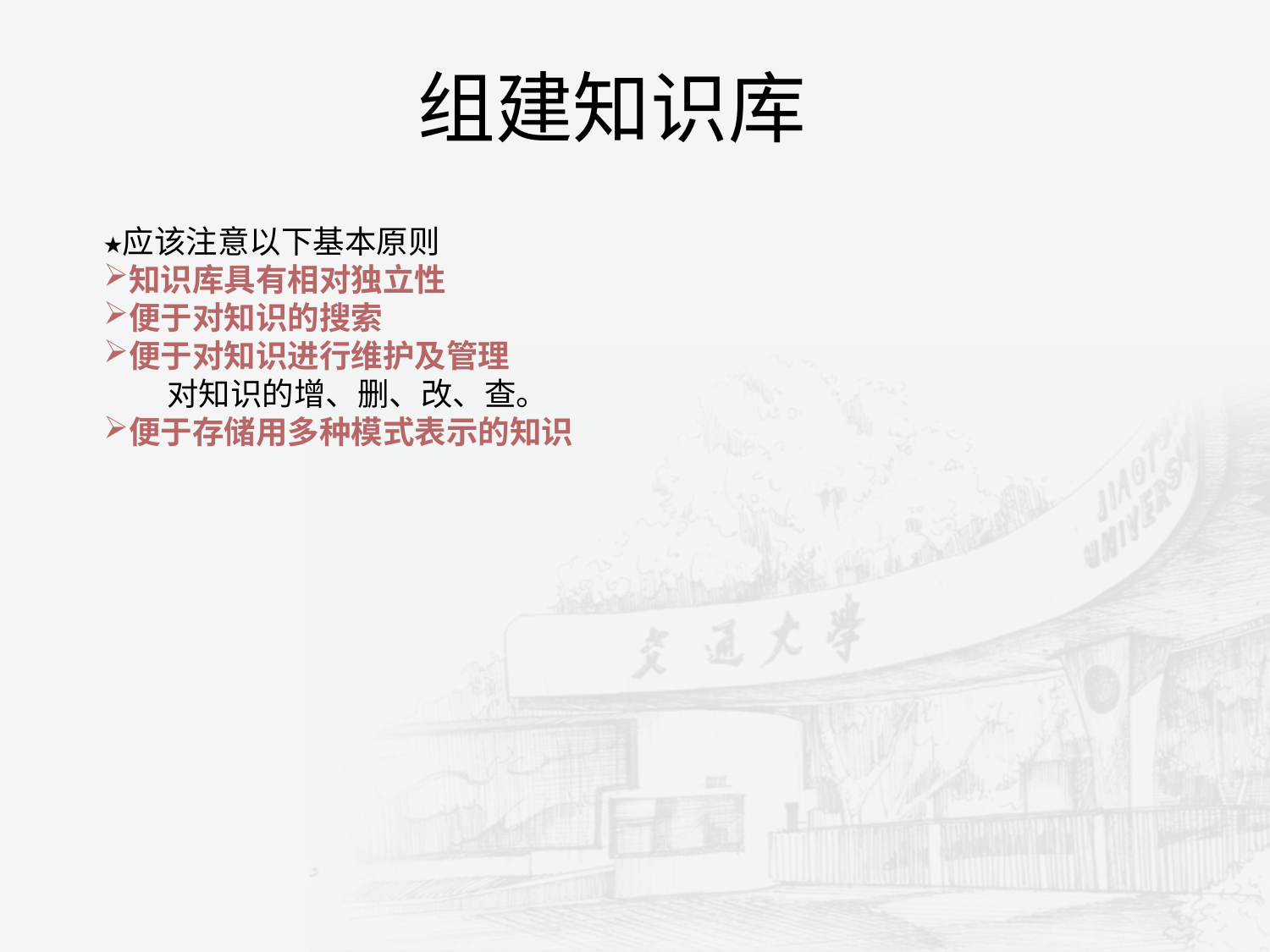

组建知识库
应该注意以下基本原则
知识库具有相对独立性
便于对知识的搜索
便于对知识进行维护及管理
对知识的增、删、改、查。
便于存储用多种模式表示的知识
45